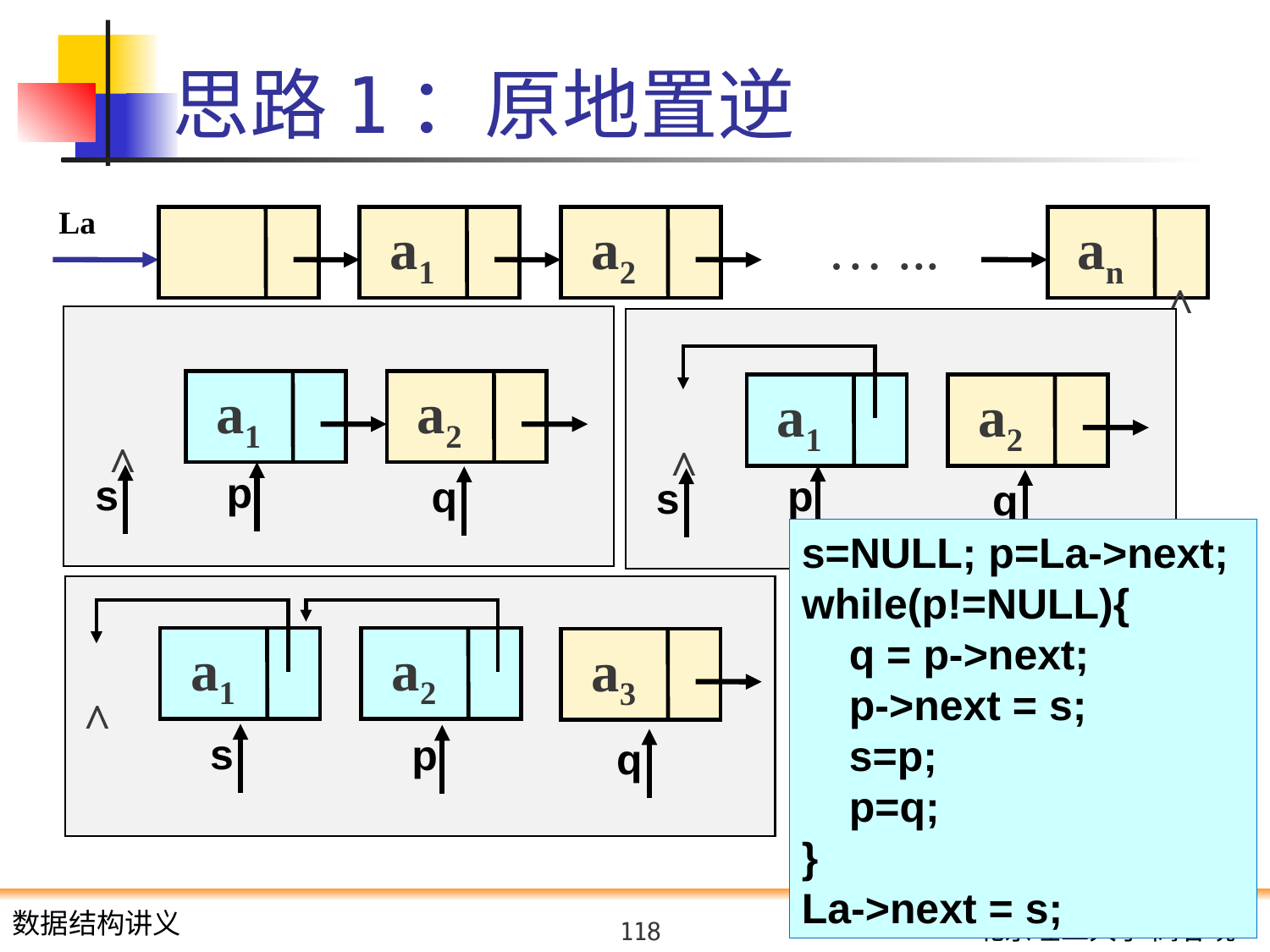

# 思路1：原地置逆
La

a1

a2
… ...

an
^

^

a1

a2

p
s
q

^

a1

a2

p
s
q
s=NULL; p=La->next;
while(p!=NULL){
    q = p->next;
    p->next = s;
    s=p;
    p=q;
}
La->next = s;

^

a1

a2

a3

s
p
q
118